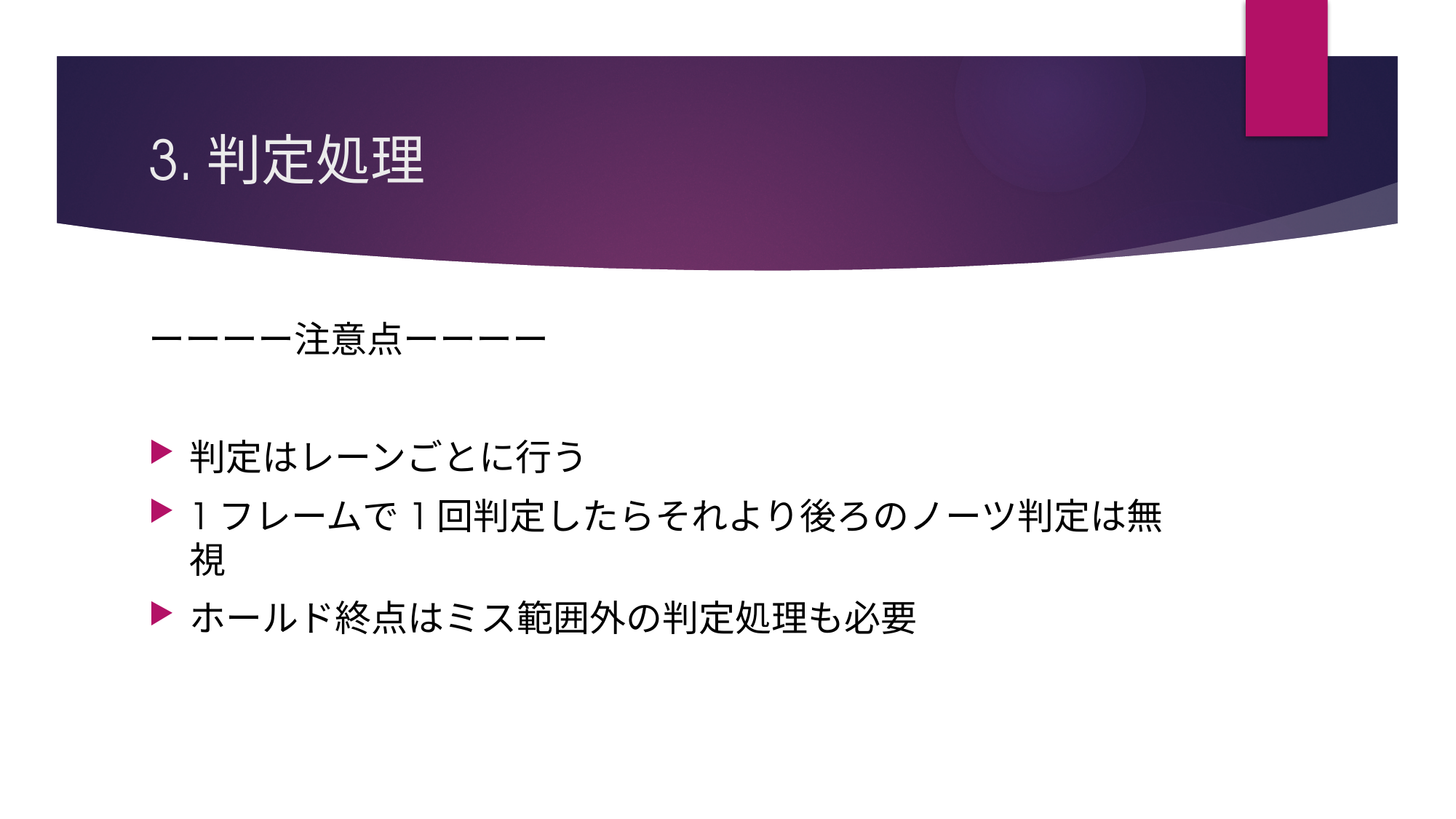

# 3.判定処理
ーーーー注意点ーーーー

判定はレーンごとに行う
1フレームで1回判定したらそれより後ろのノーツ判定は無視
ホールド終点はミス範囲外の判定処理も必要